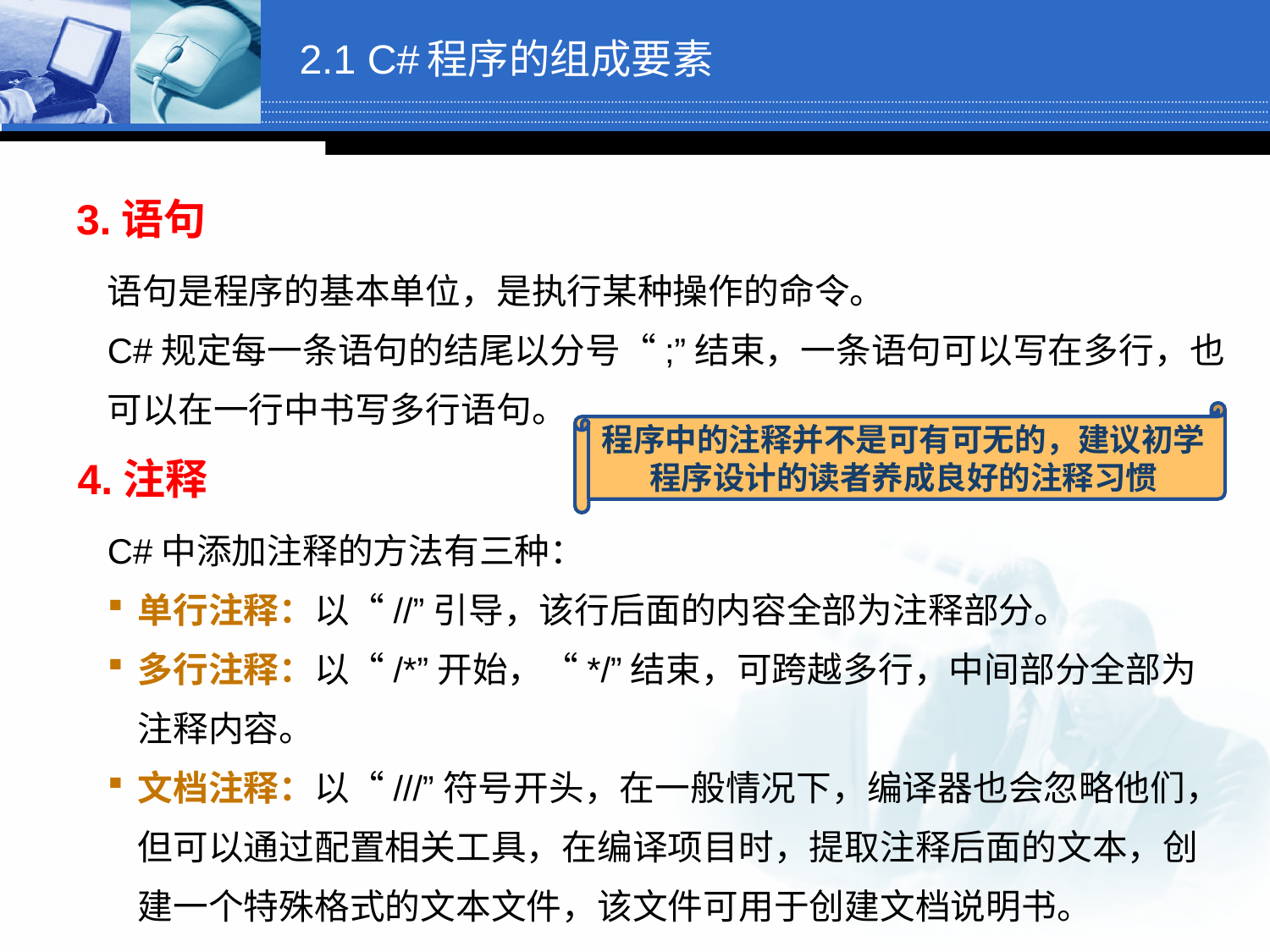

# 2.1 C#程序的组成要素
3.语句
语句是程序的基本单位，是执行某种操作的命令。
C#规定每一条语句的结尾以分号“;”结束，一条语句可以写在多行，也可以在一行中书写多行语句。
程序中的注释并不是可有可无的，建议初学程序设计的读者养成良好的注释习惯
4.注释
C#中添加注释的方法有三种：
单行注释：以“//”引导，该行后面的内容全部为注释部分。
多行注释：以“/*”开始，“*/”结束，可跨越多行，中间部分全部为注释内容。
文档注释：以“///”符号开头，在一般情况下，编译器也会忽略他们，但可以通过配置相关工具，在编译项目时，提取注释后面的文本，创建一个特殊格式的文本文件，该文件可用于创建文档说明书。